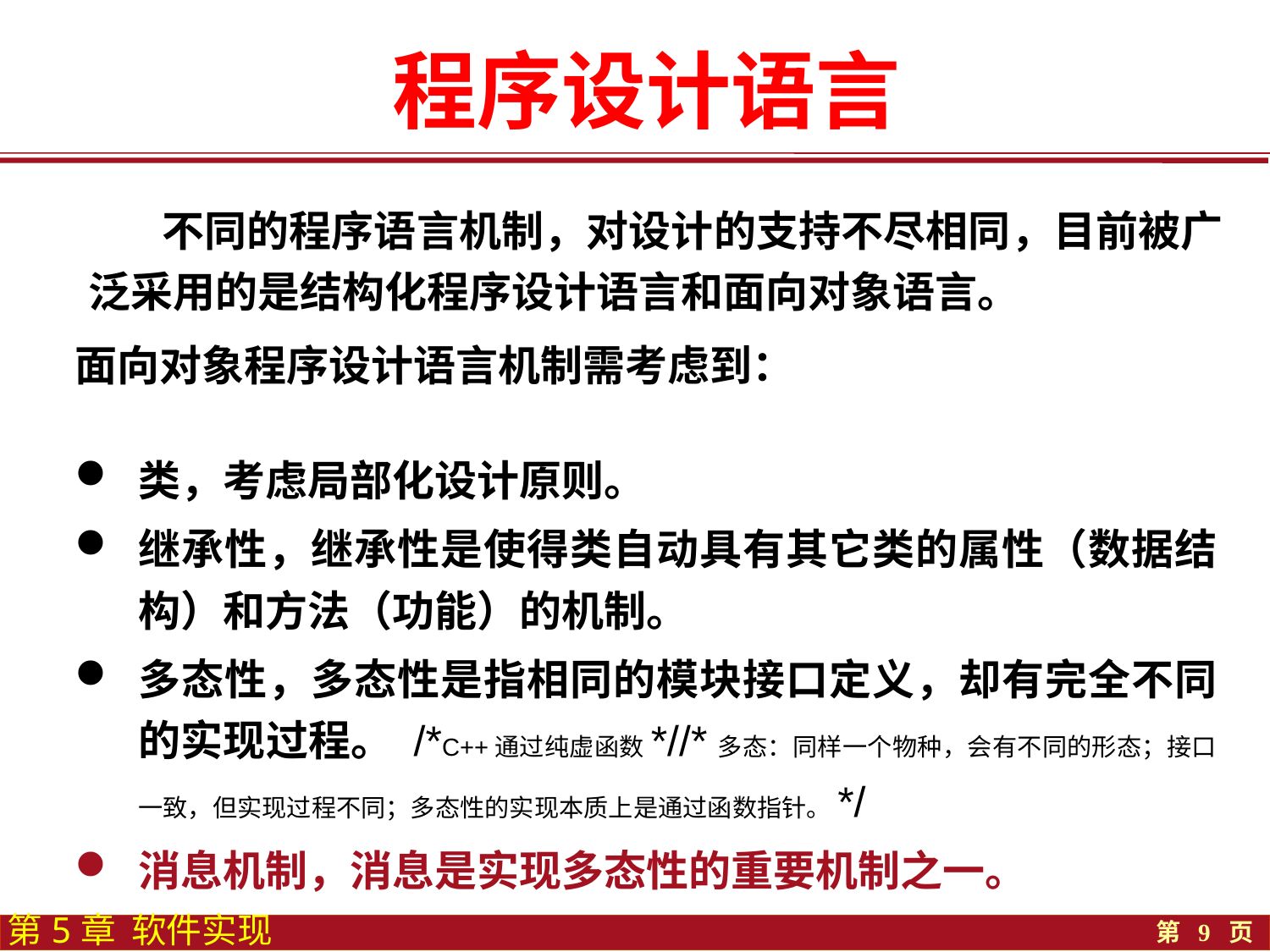

程序设计语言
             不同的程序语言机制，对设计的支持不尽相同，目前被广泛采用的是结构化程序设计语言和面向对象语言。
面向对象程序设计语言机制需考虑到：
类，考虑局部化设计原则。
继承性，继承性是使得类自动具有其它类的属性（数据结构）和方法（功能）的机制。
多态性，多态性是指相同的模块接口定义，却有完全不同的实现过程。 /*C++通过纯虚函数*//*多态：同样一个物种，会有不同的形态；接口一致，但实现过程不同；多态性的实现本质上是通过函数指针。*/
消息机制，消息是实现多态性的重要机制之一。